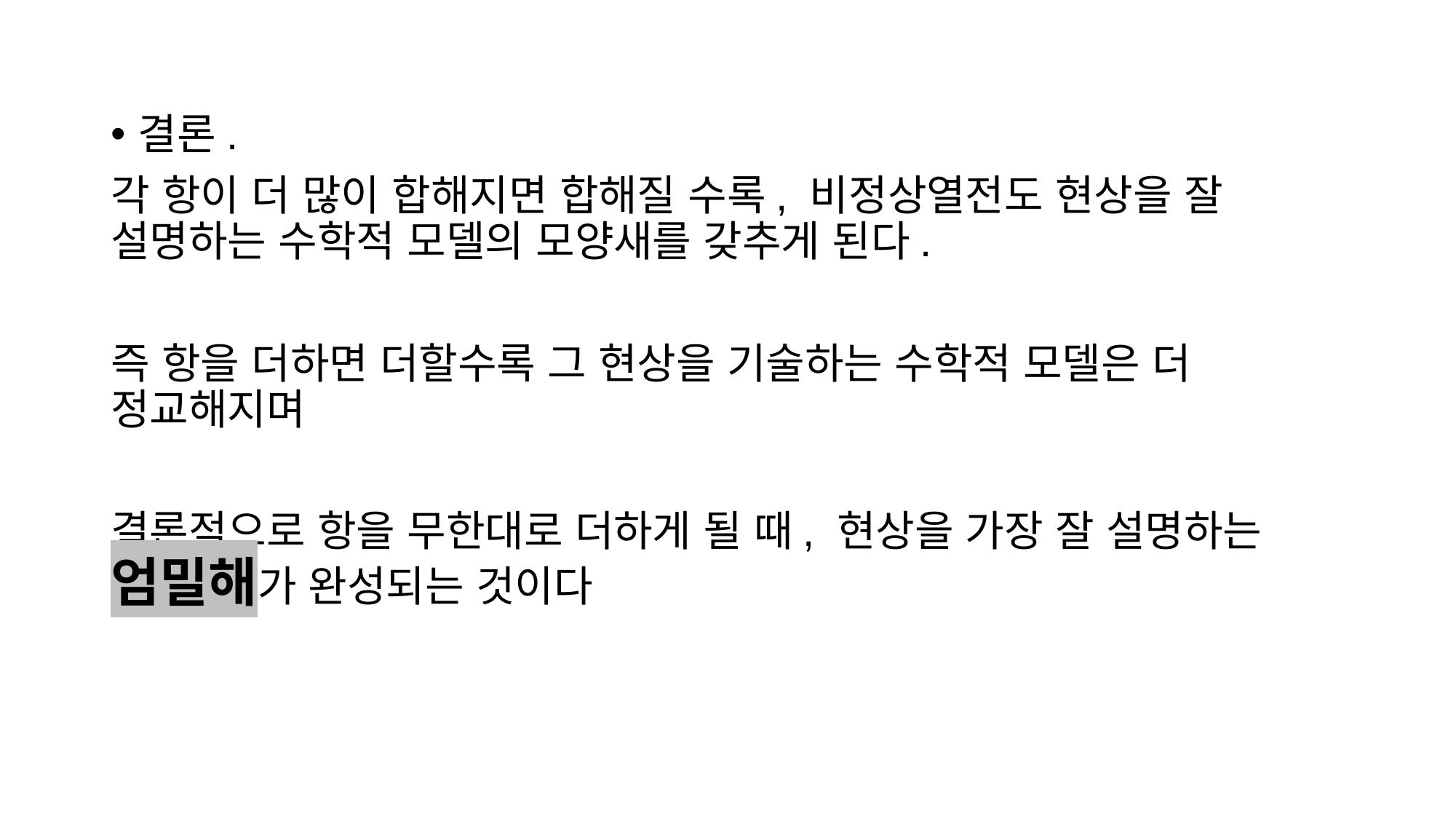

결론.
각 항이 더 많이 합해지면 합해질 수록, 비정상열전도 현상을 잘 설명하는 수학적 모델의 모양새를 갖추게 된다.

즉 항을 더하면 더할수록 그 현상을 기술하는 수학적 모델은 더 정교해지며

결론적으로 항을 무한대로 더하게 될 때, 현상을 가장 잘 설명하는 엄밀해가 완성되는 것이다